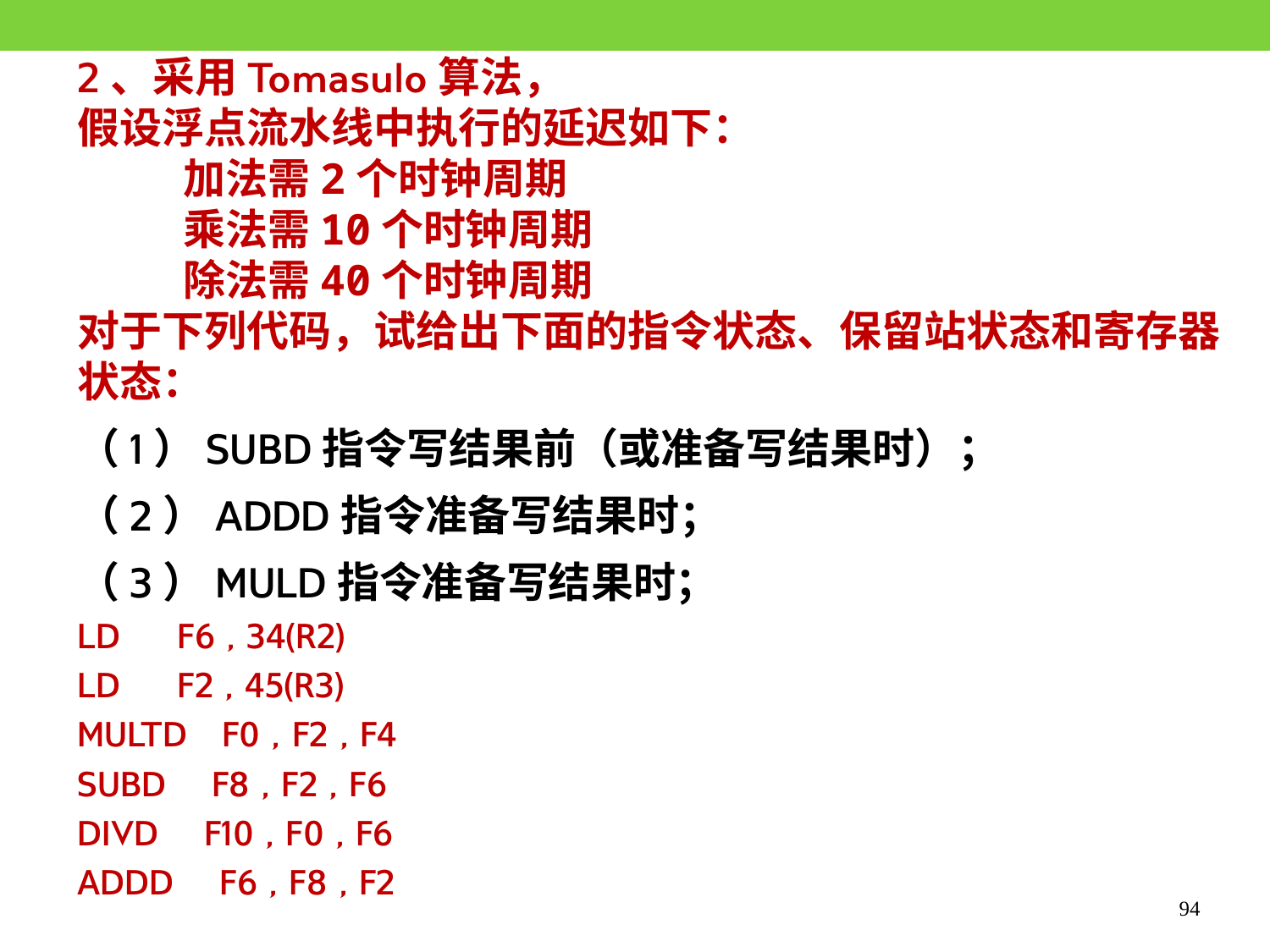

2、采用Tomasulo算法，
假设浮点流水线中执行的延迟如下：
          加法需2个时钟周期
          乘法需10个时钟周期
          除法需40个时钟周期
对于下列代码，试给出下面的指令状态、保留站状态和寄存器状态：
（1）SUBD指令写结果前（或准备写结果时）；
（2）ADDD指令准备写结果时；
（3）MULD指令准备写结果时；
LD     F6 , 34(R2)
LD     F2 , 45(R3)
MULTD   F0 , F2 , F4
SUBD    F8 , F2 , F6
DIVD    F10 , F0 , F6
ADDD    F6 , F8 , F2

94